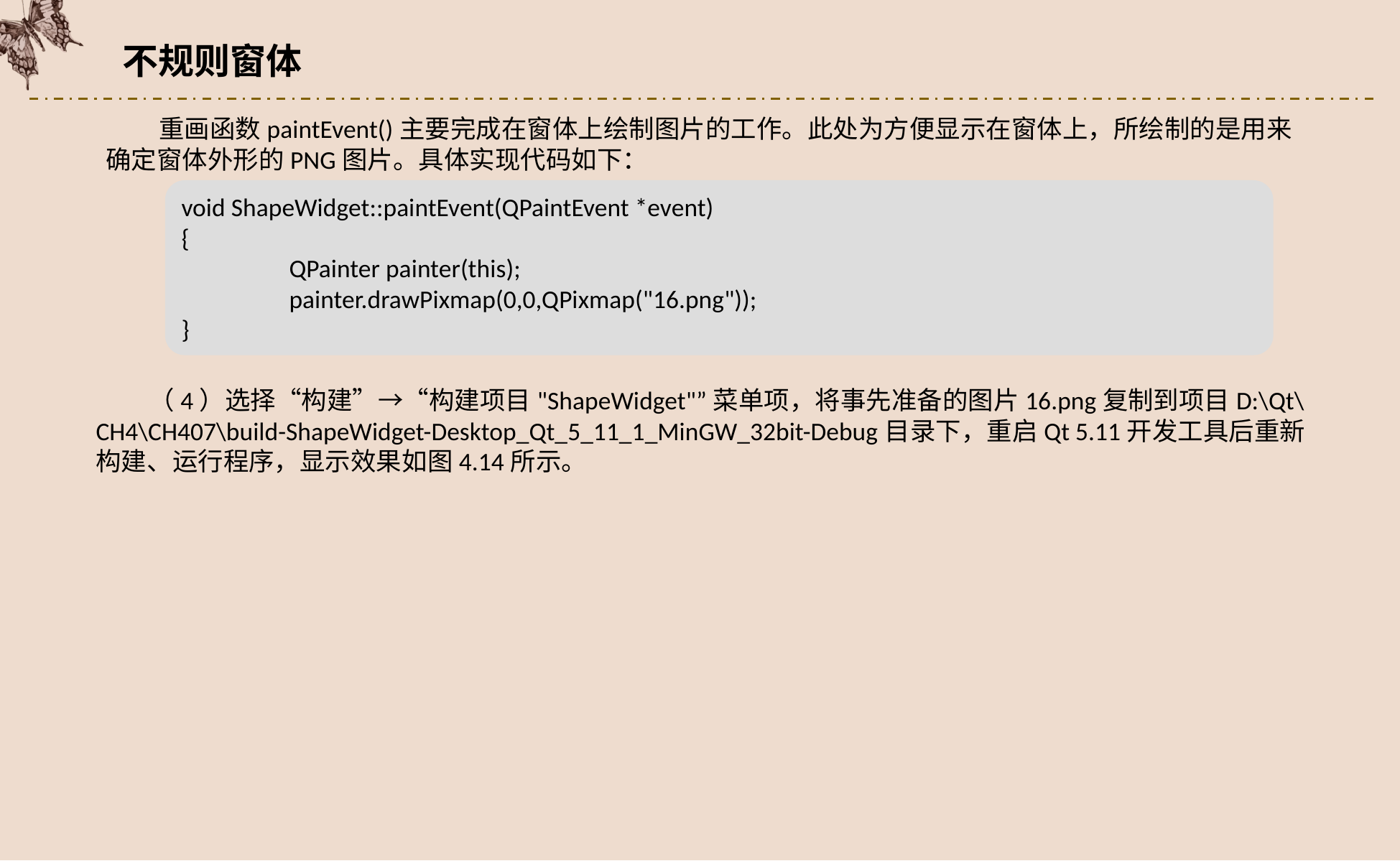

不规则窗体
重画函数paintEvent()主要完成在窗体上绘制图片的工作。此处为方便显示在窗体上，所绘制的是用来确定窗体外形的PNG图片。具体实现代码如下：
void ShapeWidget::paintEvent(QPaintEvent *event)
{
	QPainter painter(this);
	painter.drawPixmap(0,0,QPixmap("16.png"));
}
（4）选择“构建”→“构建项目"ShapeWidget"”菜单项，将事先准备的图片16.png复制到项目D:\Qt\CH4\CH407\build-ShapeWidget-Desktop_Qt_5_11_1_MinGW_32bit-Debug目录下，重启Qt 5.11开发工具后重新构建、运行程序，显示效果如图4.14所示。